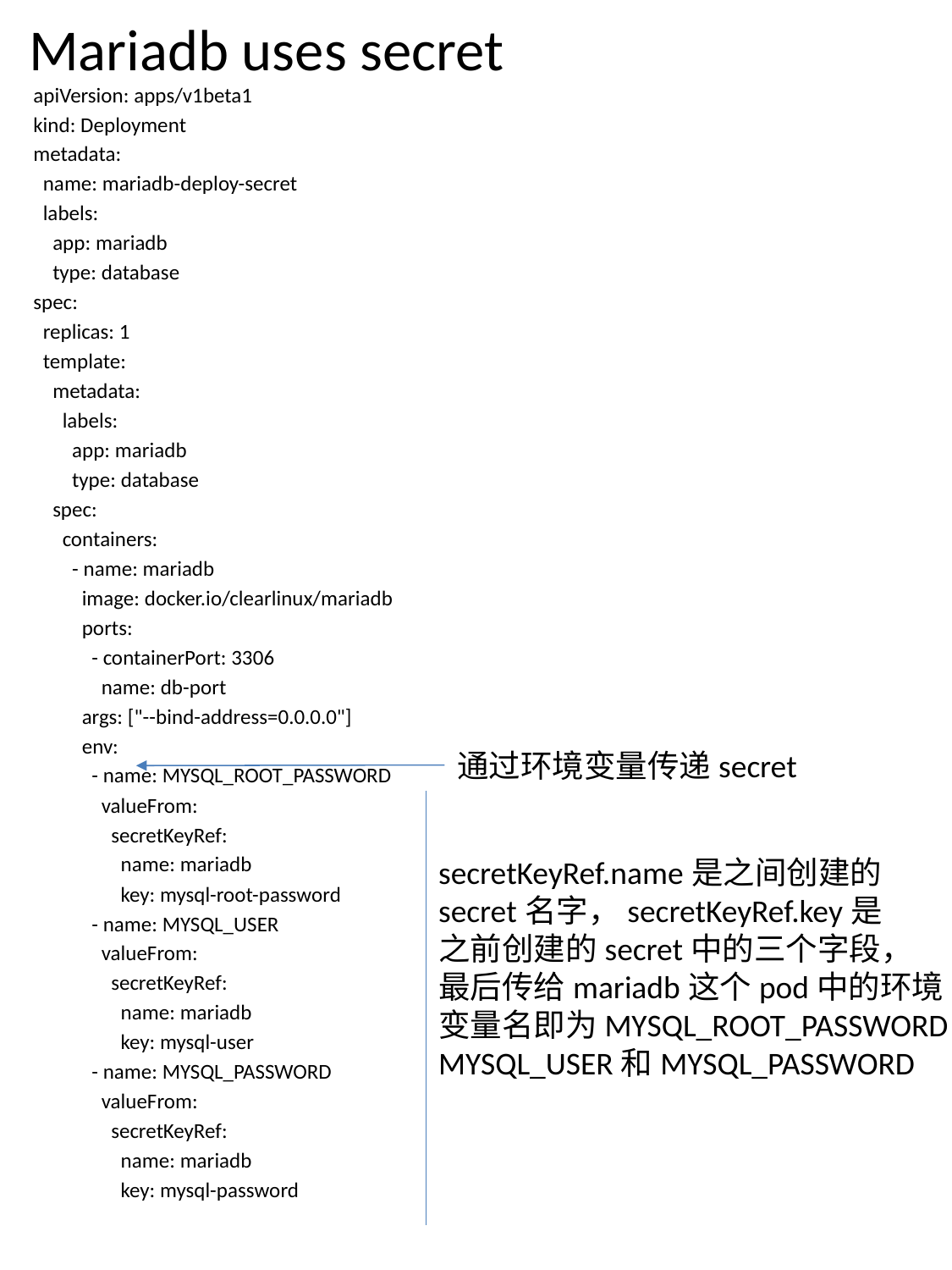

# Mariadb uses secret
apiVersion: apps/v1beta1
kind: Deployment
metadata:
  name: mariadb-deploy-secret
  labels:
    app: mariadb
    type: database
spec:
  replicas: 1
  template:
    metadata:
      labels:
        app: mariadb
        type: database
    spec:
      containers:
        - name: mariadb
          image: docker.io/clearlinux/mariadb
          ports:
            - containerPort: 3306
              name: db-port
          args: ["--bind-address=0.0.0.0"]
          env:
            - name: MYSQL_ROOT_PASSWORD
              valueFrom:
                secretKeyRef:
                  name: mariadb
                  key: mysql-root-password
            - name: MYSQL_USER
              valueFrom:
                secretKeyRef:
                  name: mariadb
                  key: mysql-user
            - name: MYSQL_PASSWORD
              valueFrom:
                secretKeyRef:
                  name: mariadb
                  key: mysql-password
通过环境变量传递secret
secretKeyRef.name是之间创建的
secret名字，secretKeyRef.key是
之前创建的secret中的三个字段，
最后传给mariadb这个pod中的环境
变量名即为MYSQL_ROOT_PASSWORD，MYSQL_USER和MYSQL_PASSWORD